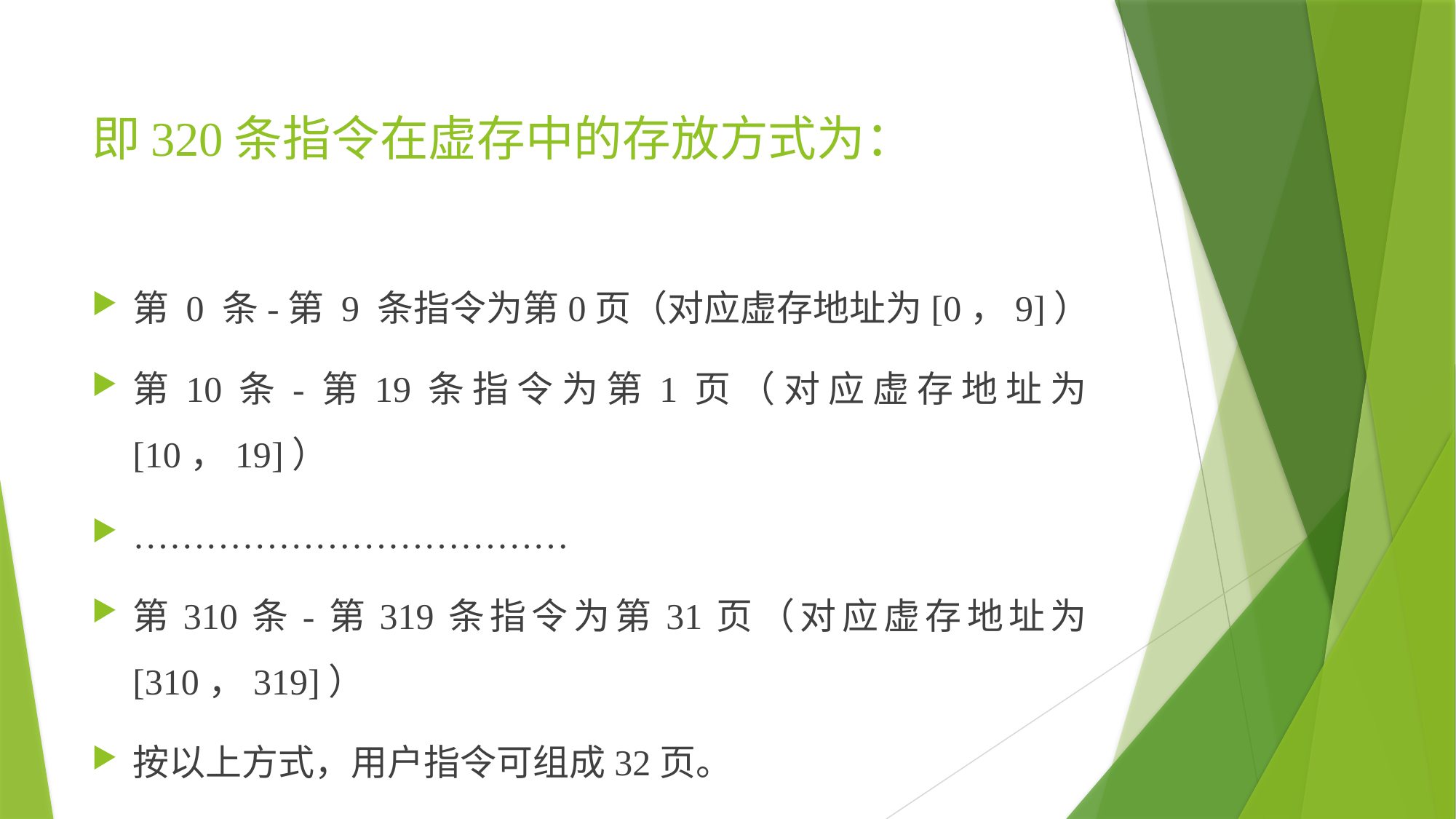

# 即320条指令在虚存中的存放方式为：
第 0 条-第 9 条指令为第0页（对应虚存地址为[0，9]）
第10条-第19条指令为第1页（对应虚存地址为[10，19]）
………………………………
第310条-第319条指令为第31页（对应虚存地址为[310，319]）
按以上方式，用户指令可组成32页。